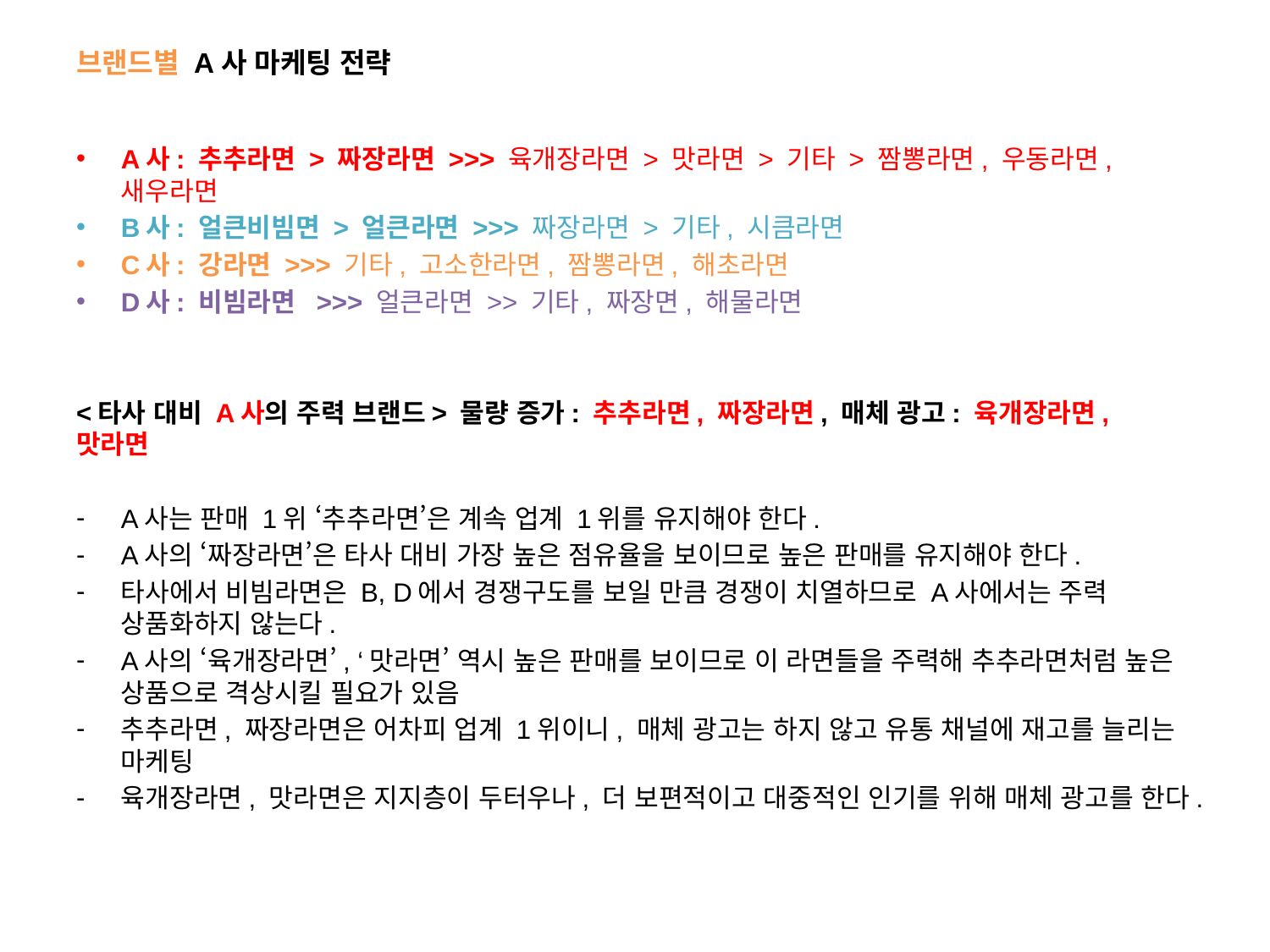

브랜드별 A사 마케팅 전략
A사: 추추라면 > 짜장라면 >>> 육개장라면 > 맛라면 > 기타 > 짬뽕라면, 우동라면,  새우라면
B사: 얼큰비빔면 > 얼큰라면 >>> 짜장라면 > 기타, 시큼라면
C사: 강라면 >>> 기타, 고소한라면, 짬뽕라면, 해초라면
D사: 비빔라면  >>> 얼큰라면 >> 기타, 짜장면, 해물라면

<타사 대비 A사의 주력 브랜드> 물량 증가: 추추라면, 짜장라면, 매체 광고: 육개장라면, 맛라면

A사는 판매 1위 ‘추추라면’은 계속 업계 1위를 유지해야 한다.
A사의 ‘짜장라면’은 타사 대비 가장 높은 점유율을 보이므로 높은 판매를 유지해야 한다.
타사에서 비빔라면은 B, D에서 경쟁구도를 보일 만큼 경쟁이 치열하므로 A사에서는 주력 상품화하지 않는다.
A사의 ‘육개장라면’, ‘맛라면’ 역시 높은 판매를 보이므로 이 라면들을 주력해 추추라면처럼 높은 상품으로 격상시킬 필요가 있음
추추라면, 짜장라면은 어차피 업계 1위이니, 매체 광고는 하지 않고 유통 채널에 재고를 늘리는 마케팅
육개장라면, 맛라면은 지지층이 두터우나, 더 보편적이고 대중적인 인기를 위해 매체 광고를 한다.